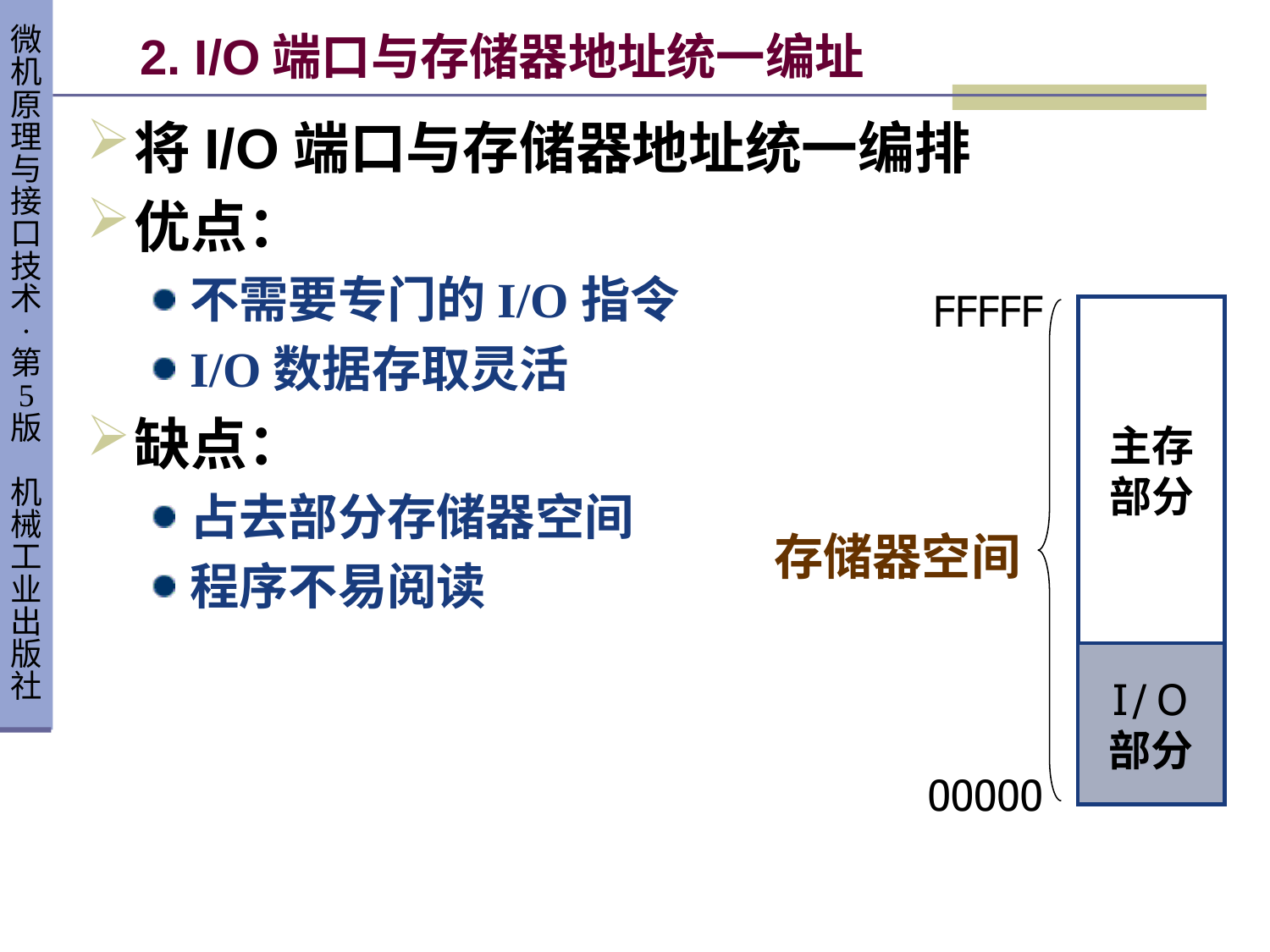

# 2. I/O端口与存储器地址统一编址
将I/O端口与存储器地址统一编排
优点：
不需要专门的I/O指令
I/O数据存取灵活
缺点：
占去部分存储器空间
程序不易阅读
FFFFF
主存
部分

存储器空间
I/O
部分
00000